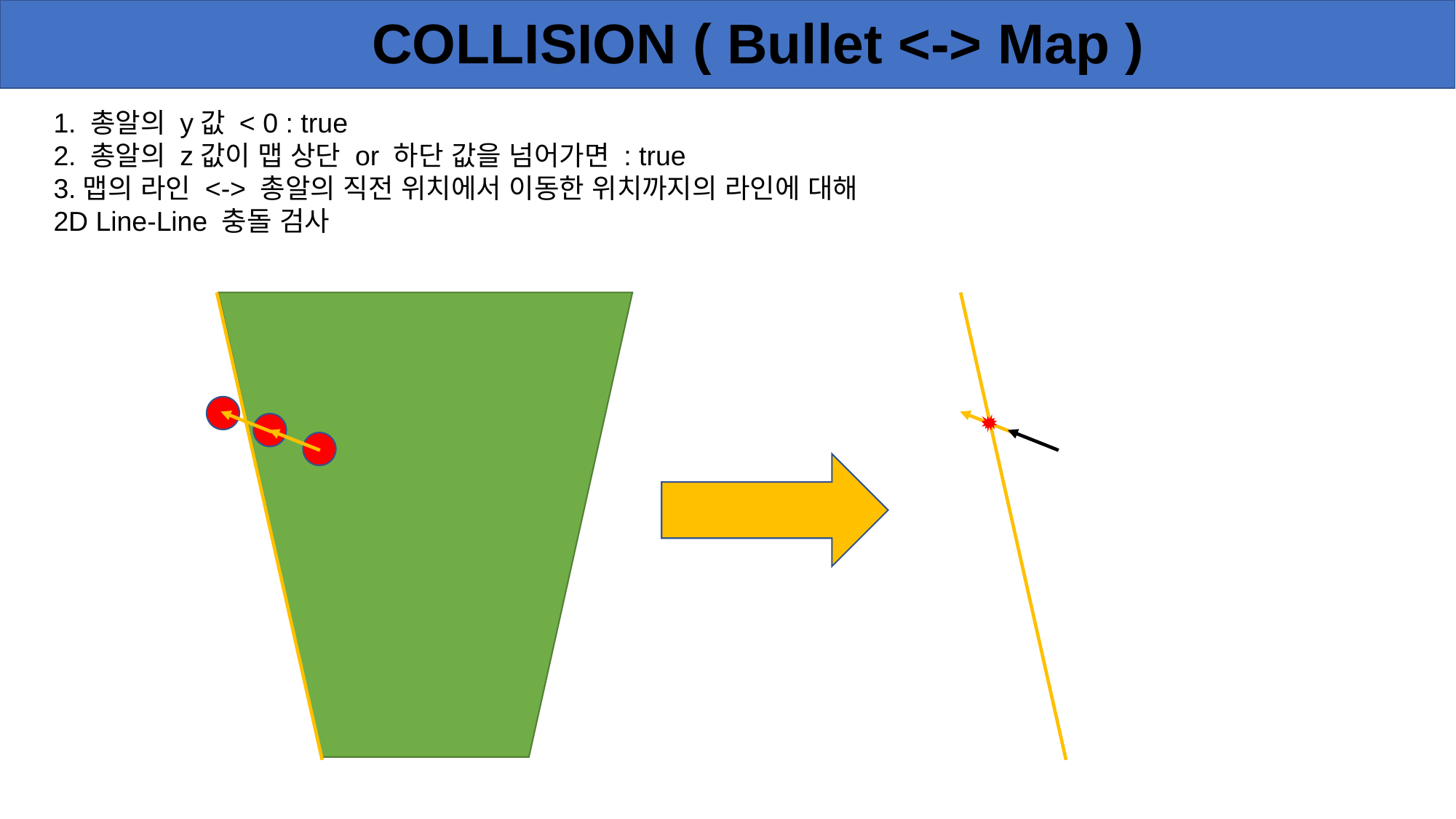

# COLLISION ( Bullet <-> Map )
1. 총알의 y값 < 0 : true
2. 총알의 z값이 맵 상단 or 하단 값을 넘어가면 : true
3.맵의 라인 <-> 총알의 직전 위치에서 이동한 위치까지의 라인에 대해
2D Line-Line 충돌 검사